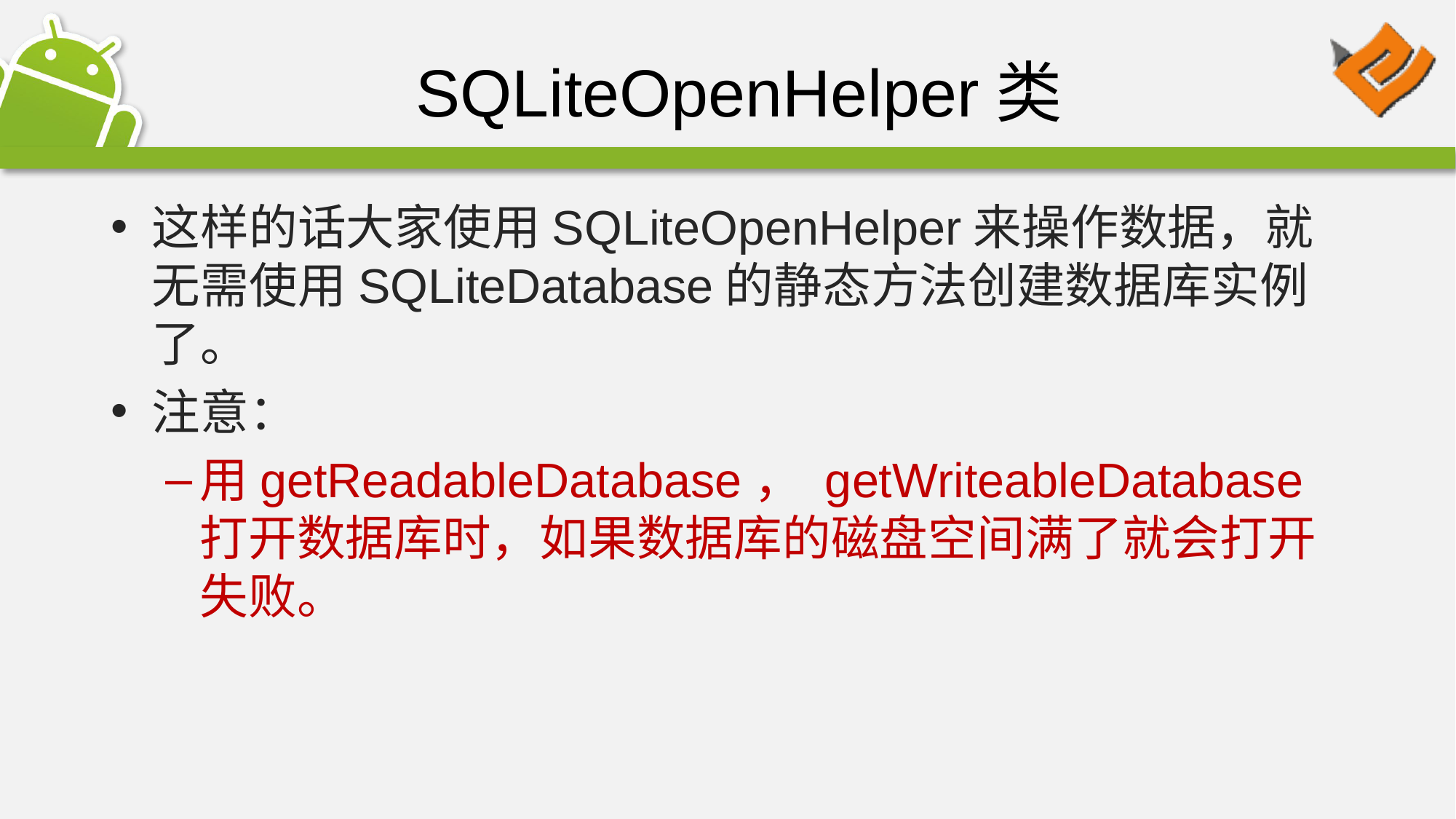

# SQLiteOpenHelper类
这样的话大家使用SQLiteOpenHelper来操作数据，就无需使用SQLiteDatabase的静态方法创建数据库实例了。
注意：
用getReadableDatabase， getWriteableDatabase打开数据库时，如果数据库的磁盘空间满了就会打开失败。